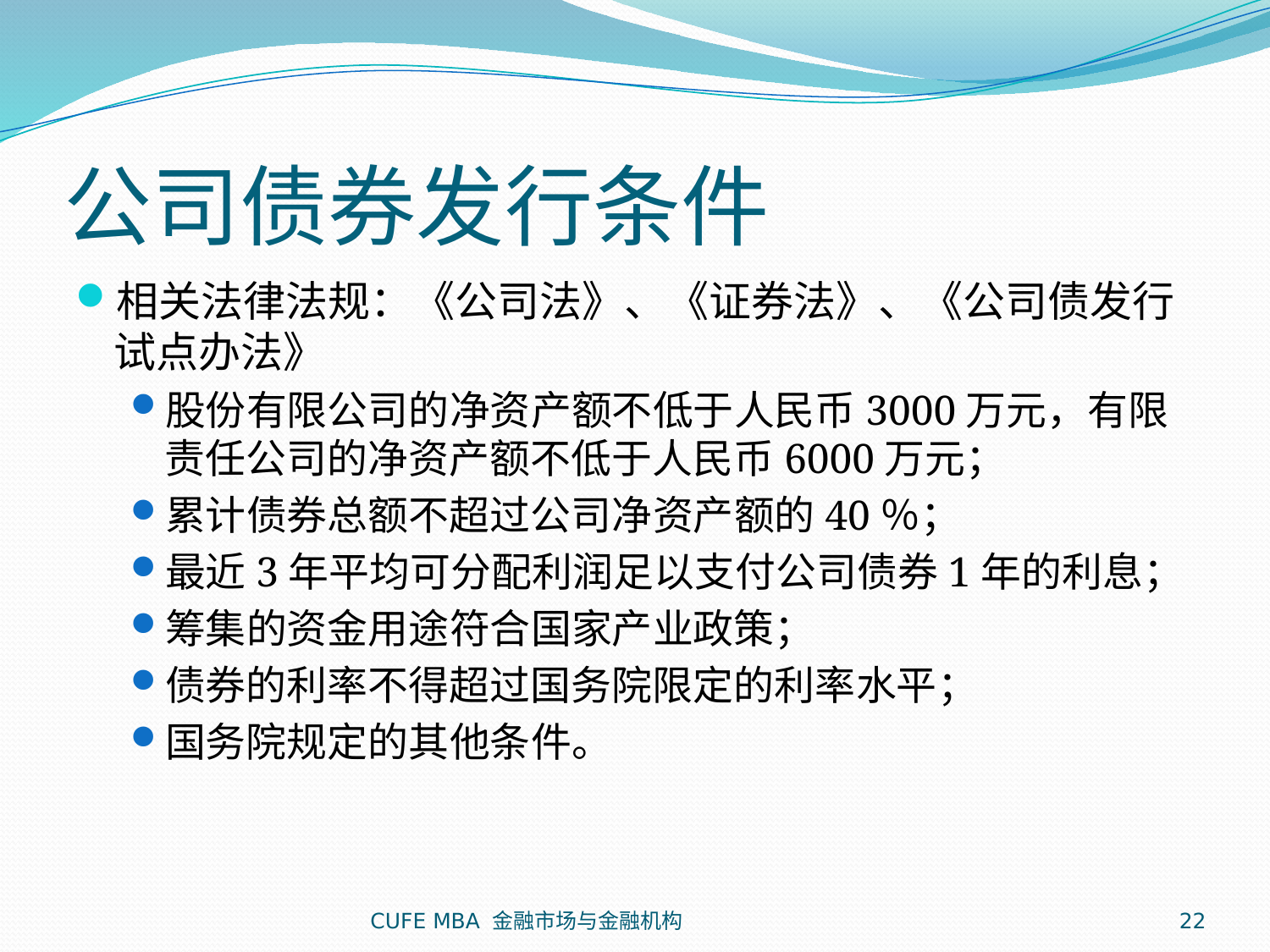

# 公司债券发行条件
相关法律法规：《公司法》、《证券法》、《公司债发行试点办法》
股份有限公司的净资产额不低于人民币3000万元，有限责任公司的净资产额不低于人民币6000万元；
累计债券总额不超过公司净资产额的40％；
最近3年平均可分配利润足以支付公司债券1年的利息；
筹集的资金用途符合国家产业政策；
债券的利率不得超过国务院限定的利率水平；
国务院规定的其他条件。

CUFE MBA 金融市场与金融机构
22